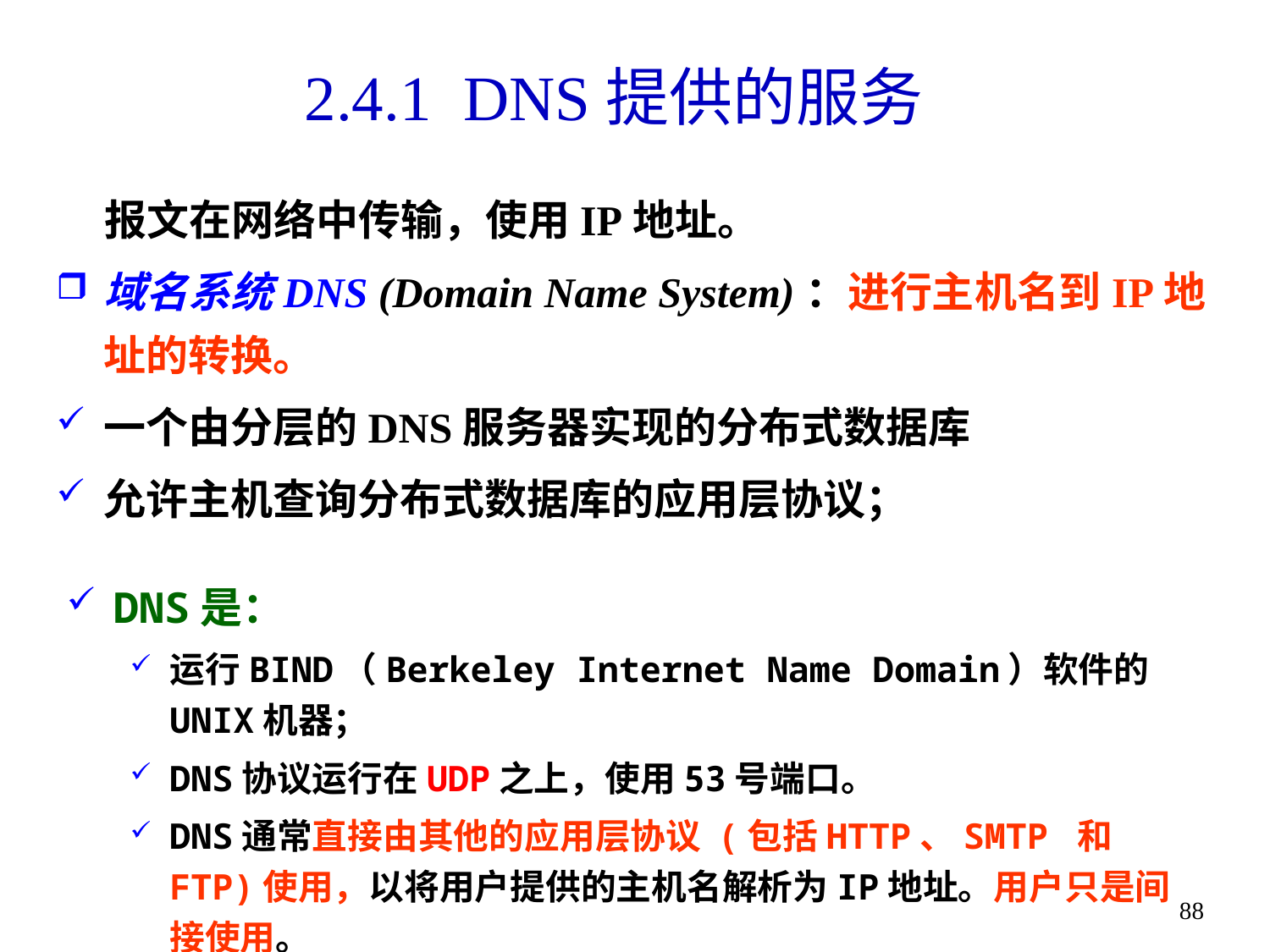

# 2.4.1  DNS提供的服务
    报文在网络中传输，使用IP地址。
域名系统DNS (Domain Name System)：进行主机名到IP地址的转换。
一个由分层的DNS服务器实现的分布式数据库
允许主机查询分布式数据库的应用层协议；
DNS是：
运行BIND（Berkeley Internet Name Domain）软件的UNIX机器；
DNS协议运行在UDP之上，使用53号端口。
DNS通常直接由其他的应用层协议 (包括HTTP、SMTP 和FTP)使用，以将用户提供的主机名解析为IP地址。用户只是间接使用。

88